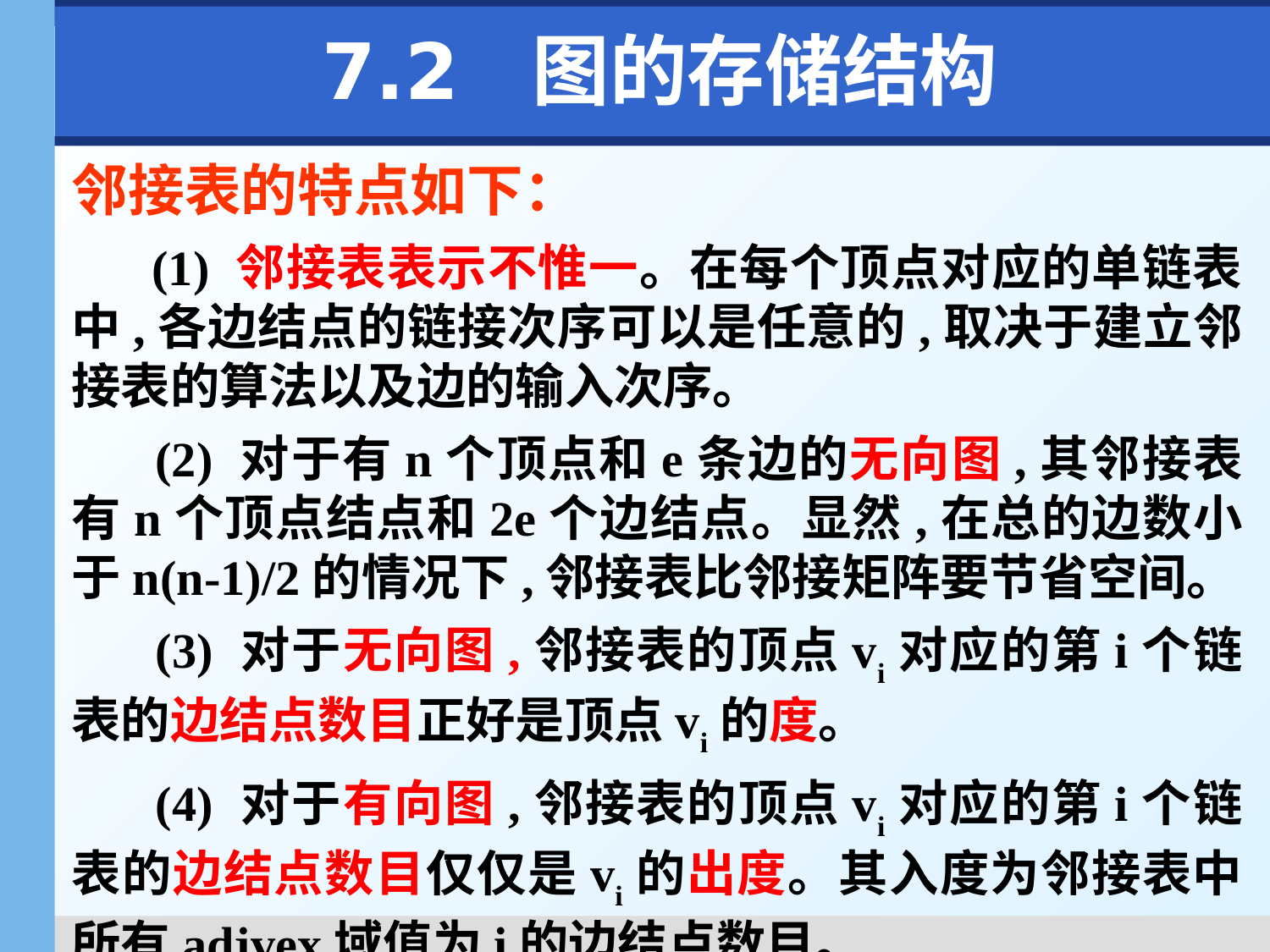

7.2  图的存储结构
邻接表的特点如下：
      (1) 邻接表表示不惟一。在每个顶点对应的单链表中,各边结点的链接次序可以是任意的,取决于建立邻接表的算法以及边的输入次序。
      (2) 对于有n个顶点和e条边的无向图,其邻接表有n个顶点结点和2e个边结点。显然,在总的边数小于n(n-1)/2的情况下,邻接表比邻接矩阵要节省空间。
      (3) 对于无向图,邻接表的顶点vi对应的第i个链表的边结点数目正好是顶点vi的度。
      (4) 对于有向图,邻接表的顶点vi对应的第i个链表的边结点数目仅仅是vi的出度。其入度为邻接表中所有adjvex域值为i的边结点数目。